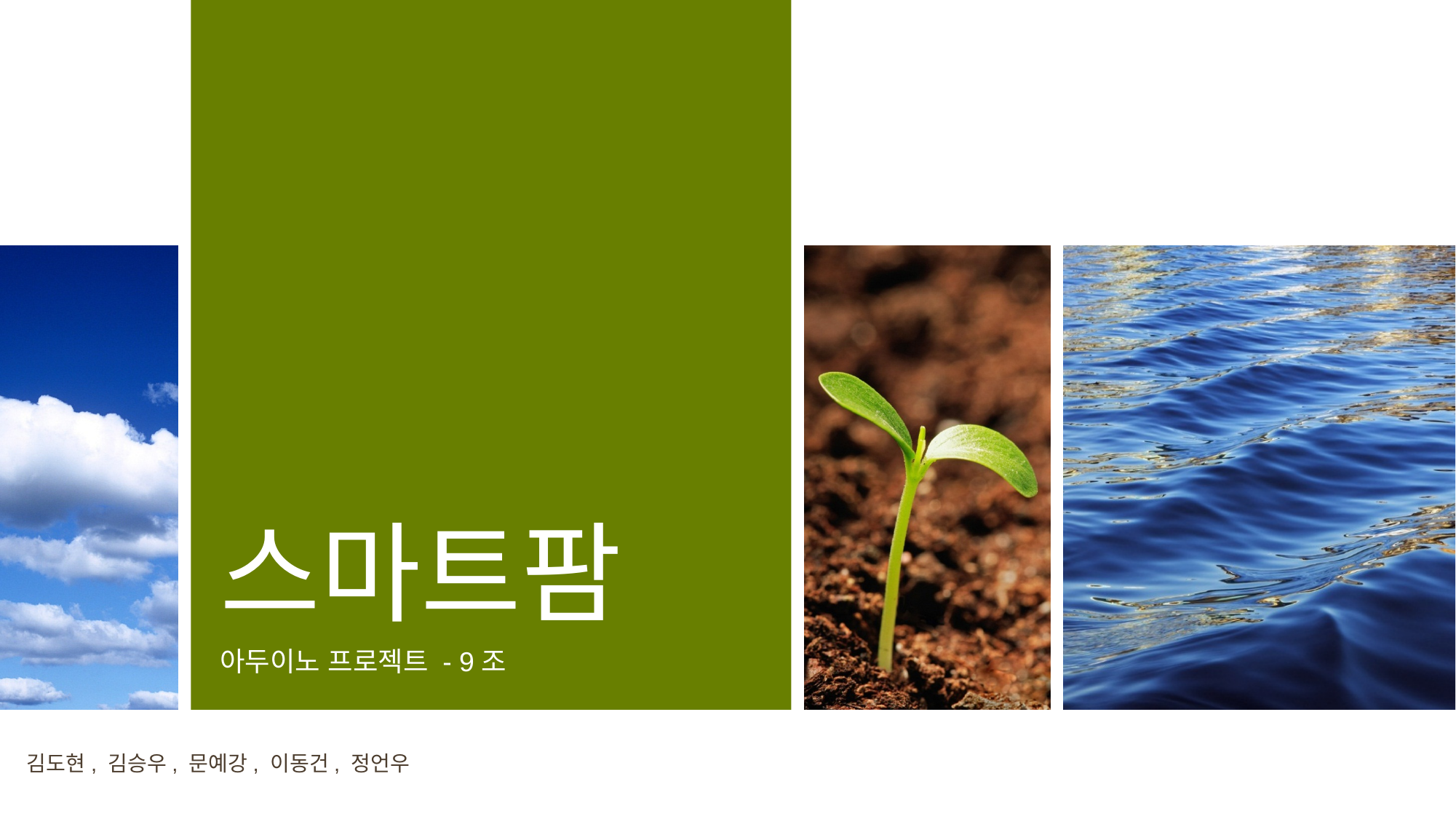

# 스마트팜
아두이노 프로젝트 - 9조
김도현, 김승우, 문예강, 이동건, 정언우